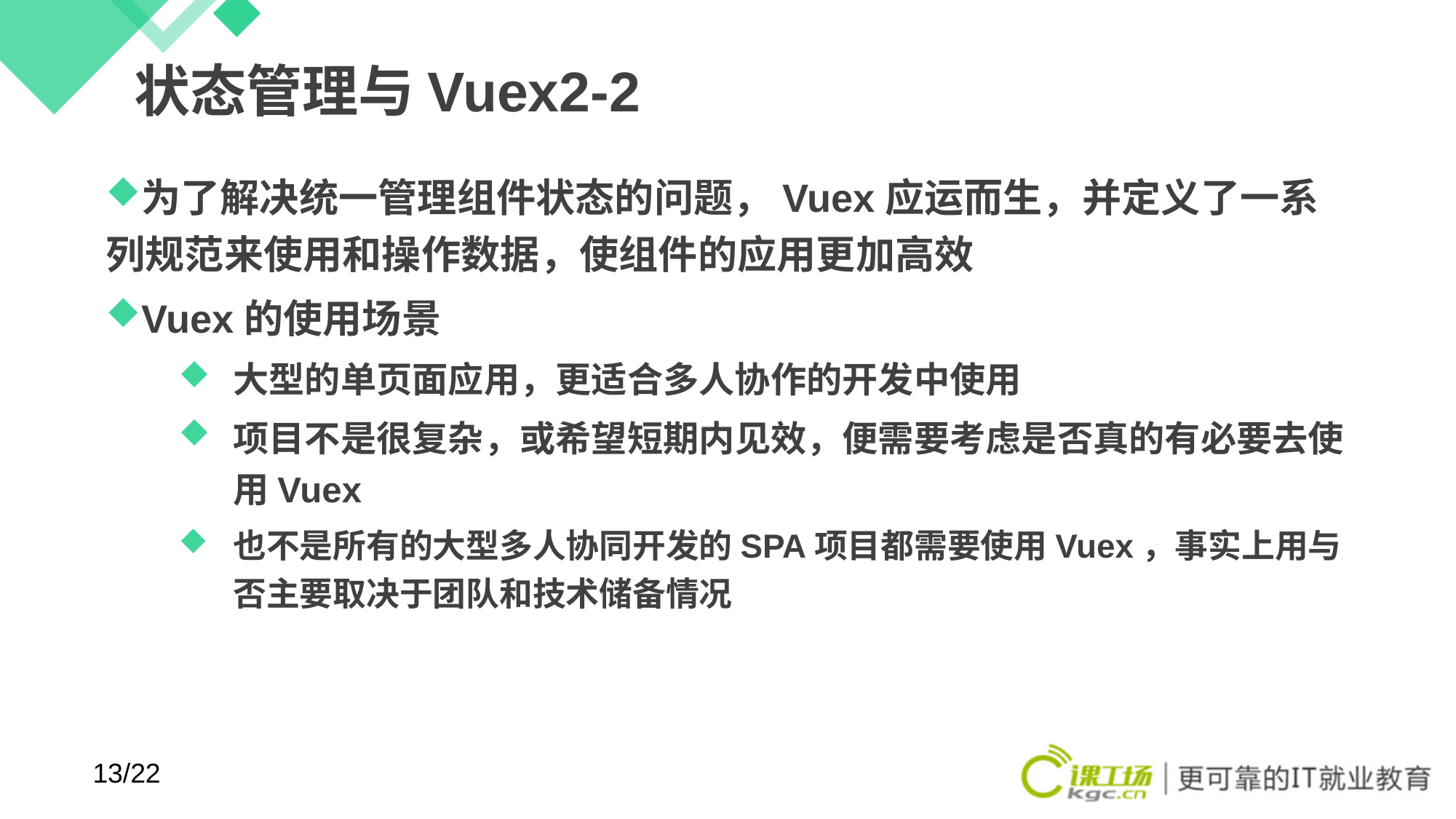

# 状态管理与Vuex2-2
为了解决统一管理组件状态的问题，Vuex应运而生，并定义了一系列规范来使用和操作数据，使组件的应用更加高效
Vuex的使用场景
大型的单页面应用，更适合多人协作的开发中使用
项目不是很复杂，或希望短期内见效，便需要考虑是否真的有必要去使用Vuex
也不是所有的大型多人协同开发的SPA项目都需要使用Vuex，事实上用与否主要取决于团队和技术储备情况